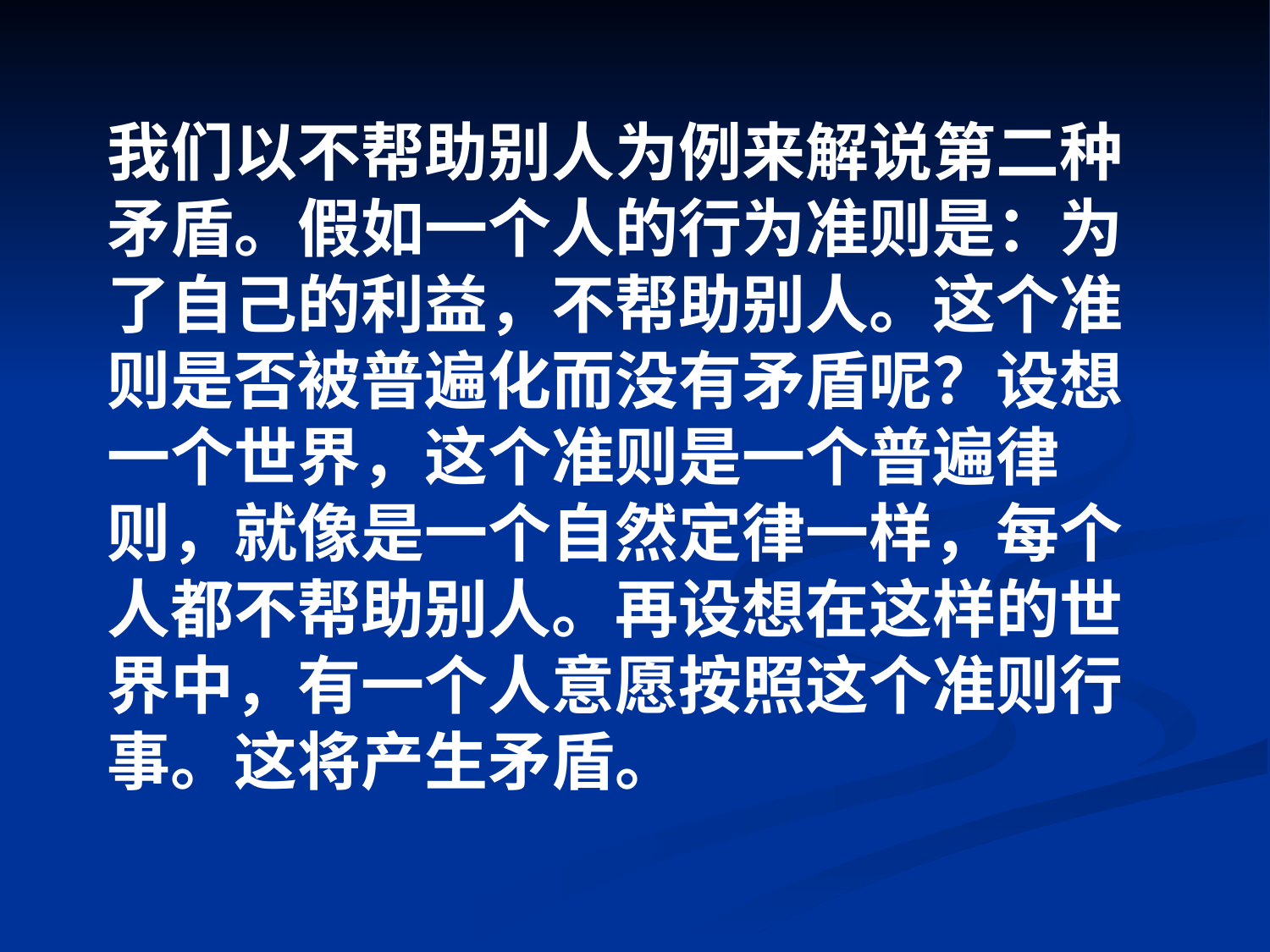

我们以不帮助别人为例来解说第二种矛盾。假如一个人的行为准则是：为了自己的利益，不帮助别人。这个准则是否被普遍化而没有矛盾呢？设想一个世界，这个准则是一个普遍律则，就像是一个自然定律一样，每个人都不帮助别人。再设想在这样的世界中，有一个人意愿按照这个准则行事。这将产生矛盾。